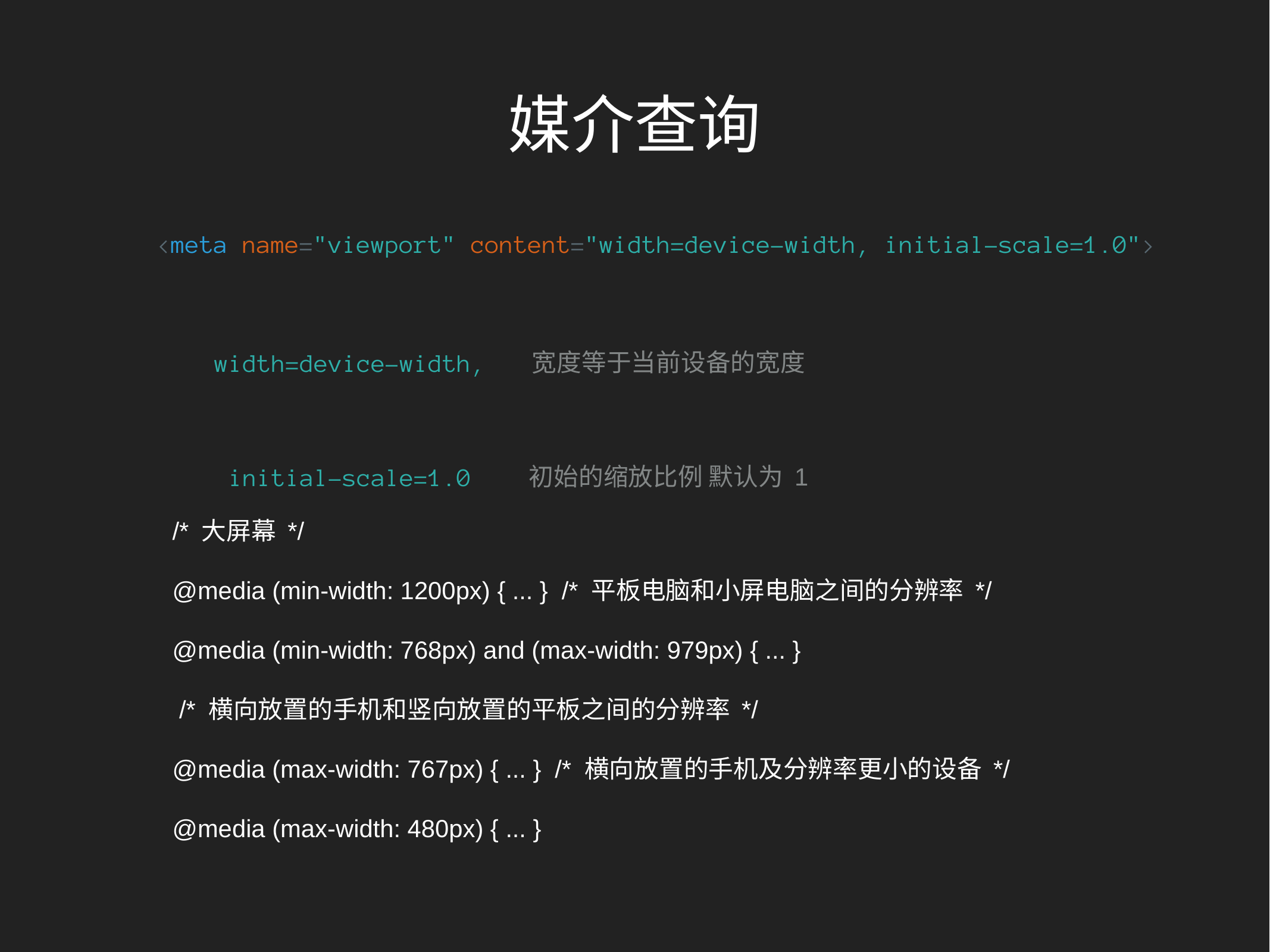

媒介查询
<meta name="viewport" content="width=device-width, initial-scale=1.0">
宽度等于当前设备的宽度
width=device-width,
初始的缩放比例 默认为 1
initial-scale=1.0
/* 大屏幕 */
@media (min-width: 1200px) { ... }  /* 平板电脑和小屏电脑之间的分辨率 */
@media (min-width: 768px) and (max-width: 979px) { ... }
 /* 横向放置的手机和竖向放置的平板之间的分辨率 */
@media (max-width: 767px) { ... }  /* 横向放置的手机及分辨率更小的设备 */
@media (max-width: 480px) { ... }